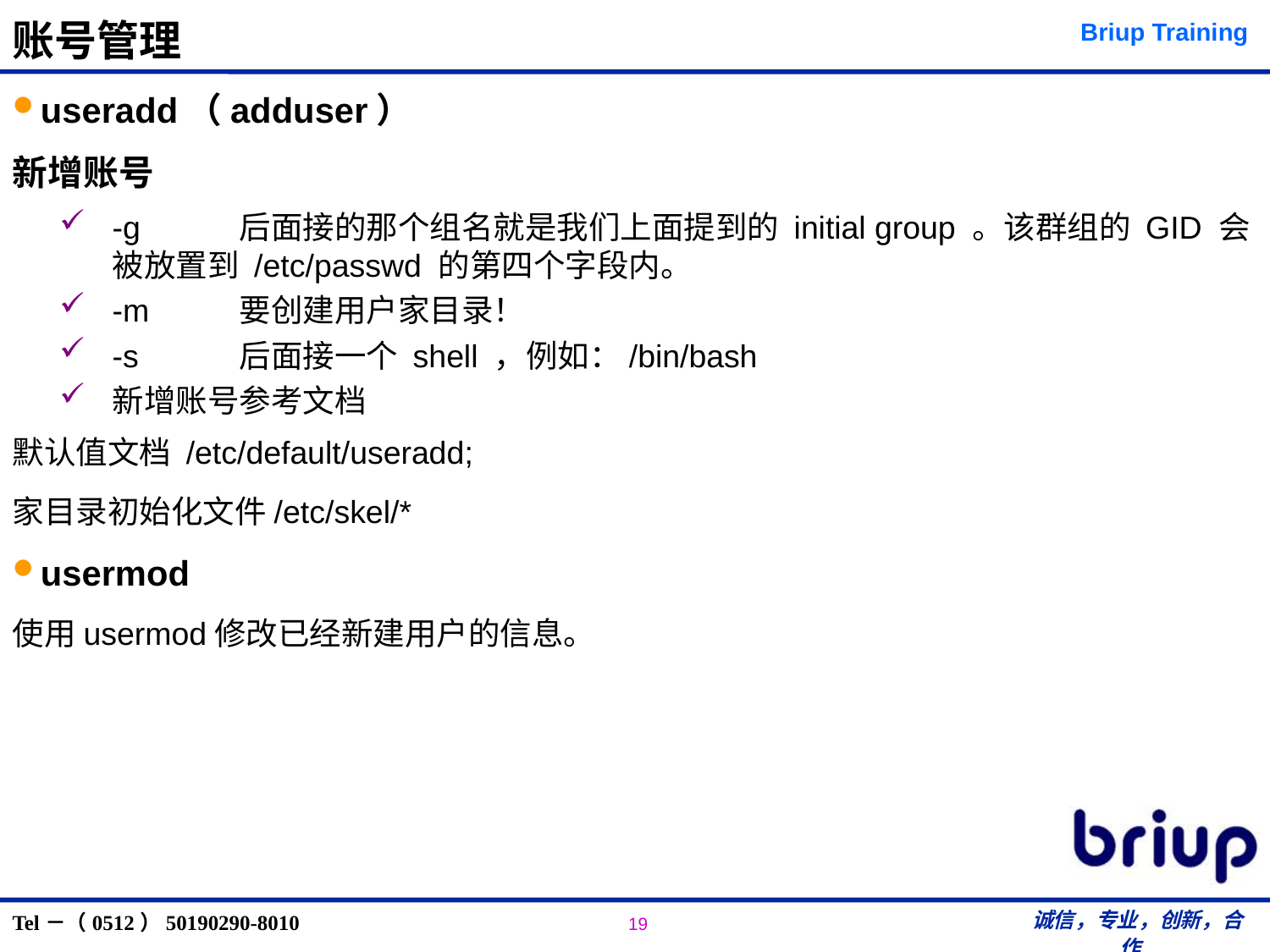

# 账号管理
useradd（adduser）
新增账号
-g 	后面接的那个组名就是我们上面提到的 initial group 。该群组的 GID 会被放置到 /etc/passwd 的第四个字段内。
-m 	要创建用户家目录！
-s 	后面接一个 shell ，例如：/bin/bash
新增账号参考文档
默认值文档 /etc/default/useradd;
家目录初始化文件/etc/skel/*
usermod
使用usermod修改已经新建用户的信息。